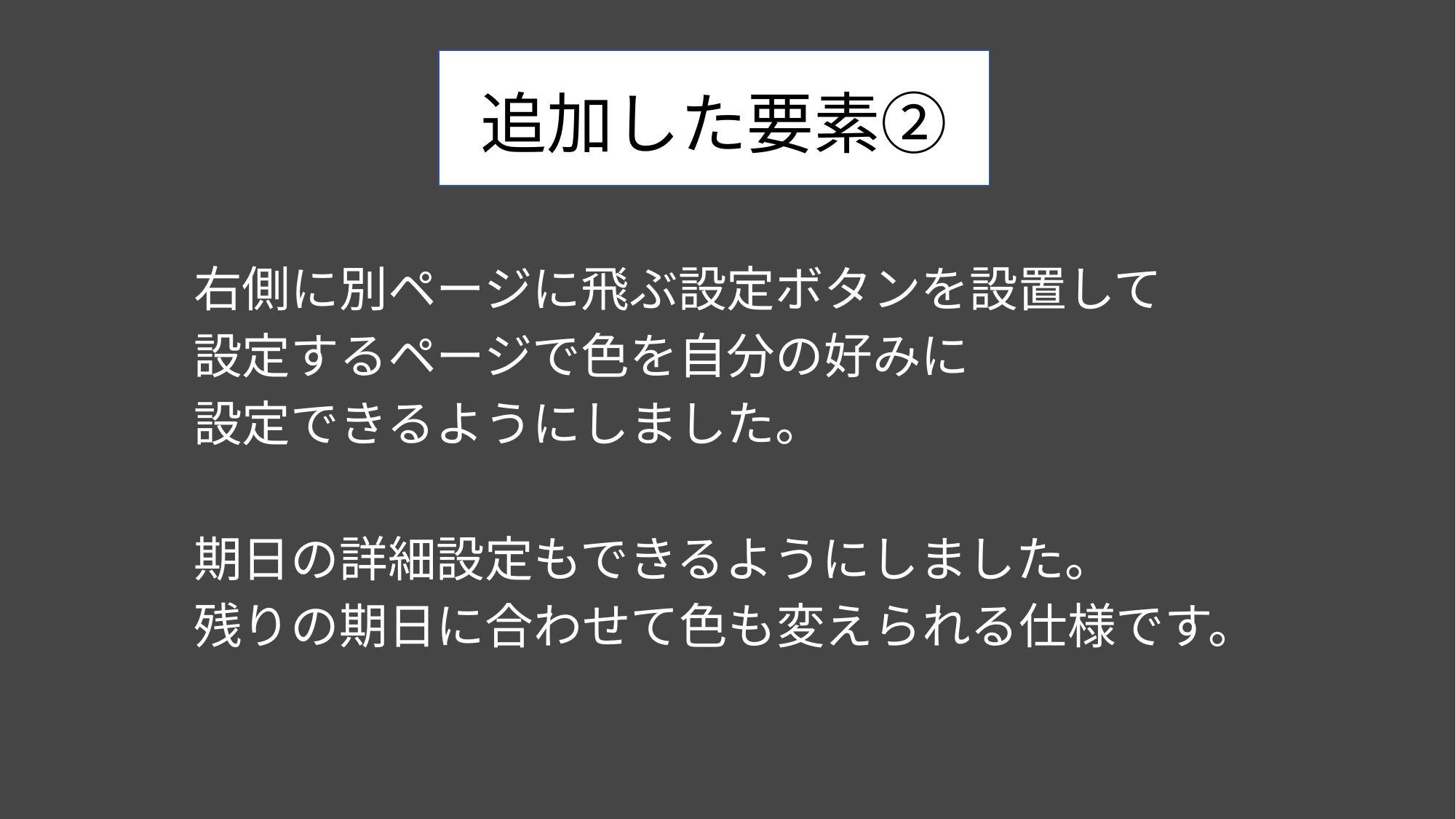

# 追加した要素➁

右側に別ページに飛ぶ設定ボタンを設置して
設定するページで色を自分の好みに
設定できるようにしました。

期日の詳細設定もできるようにしました。
残りの期日に合わせて色も変えられる仕様です。